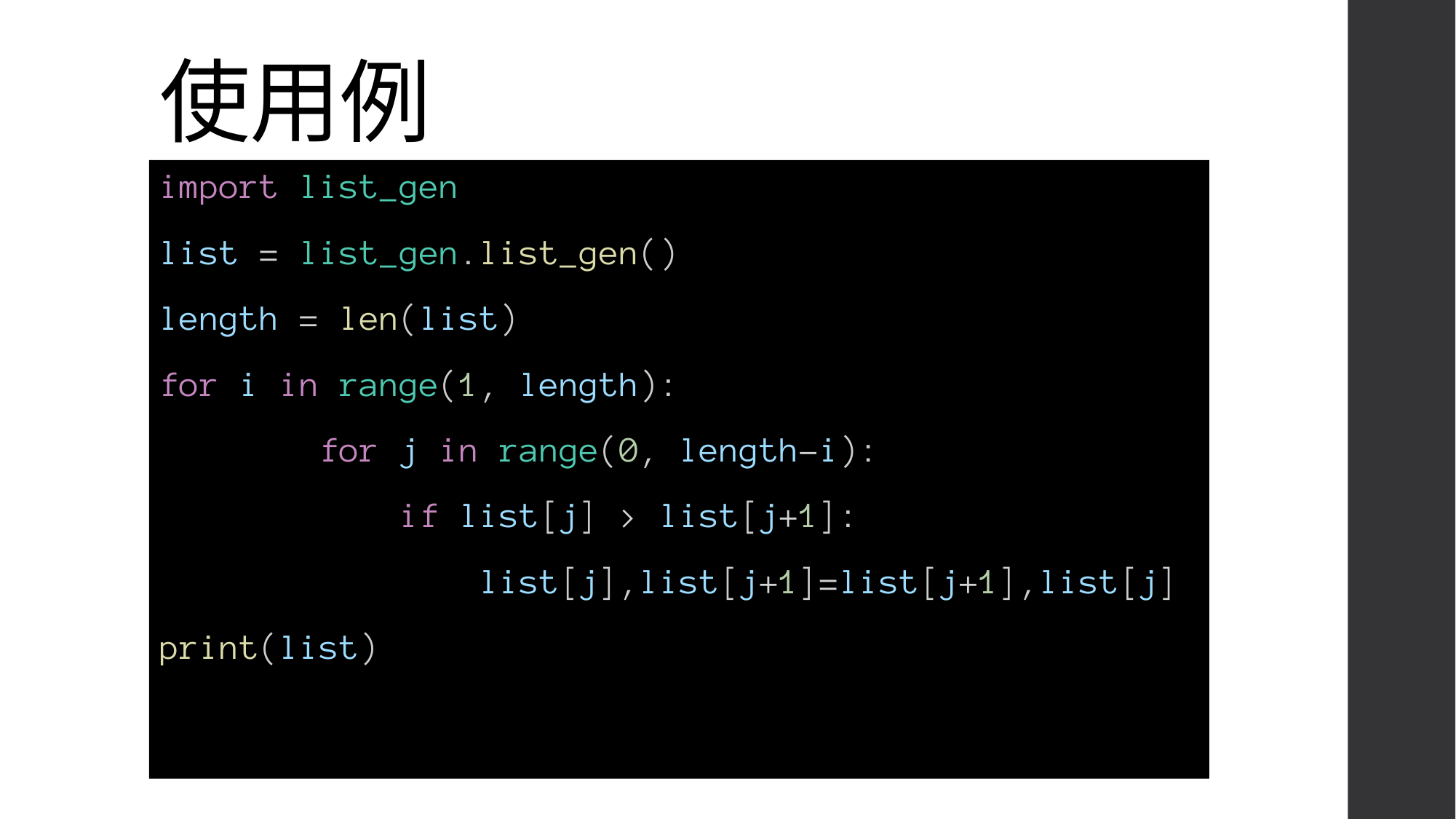

# 使用例
import list_gen
list = list_gen.list_gen()
length = len(list)
for i in range(1, length):
        for j in range(0, length-i):
            if list[j] > list[j+1]:
                list[j],list[j+1]=list[j+1],list[j]
print(list)